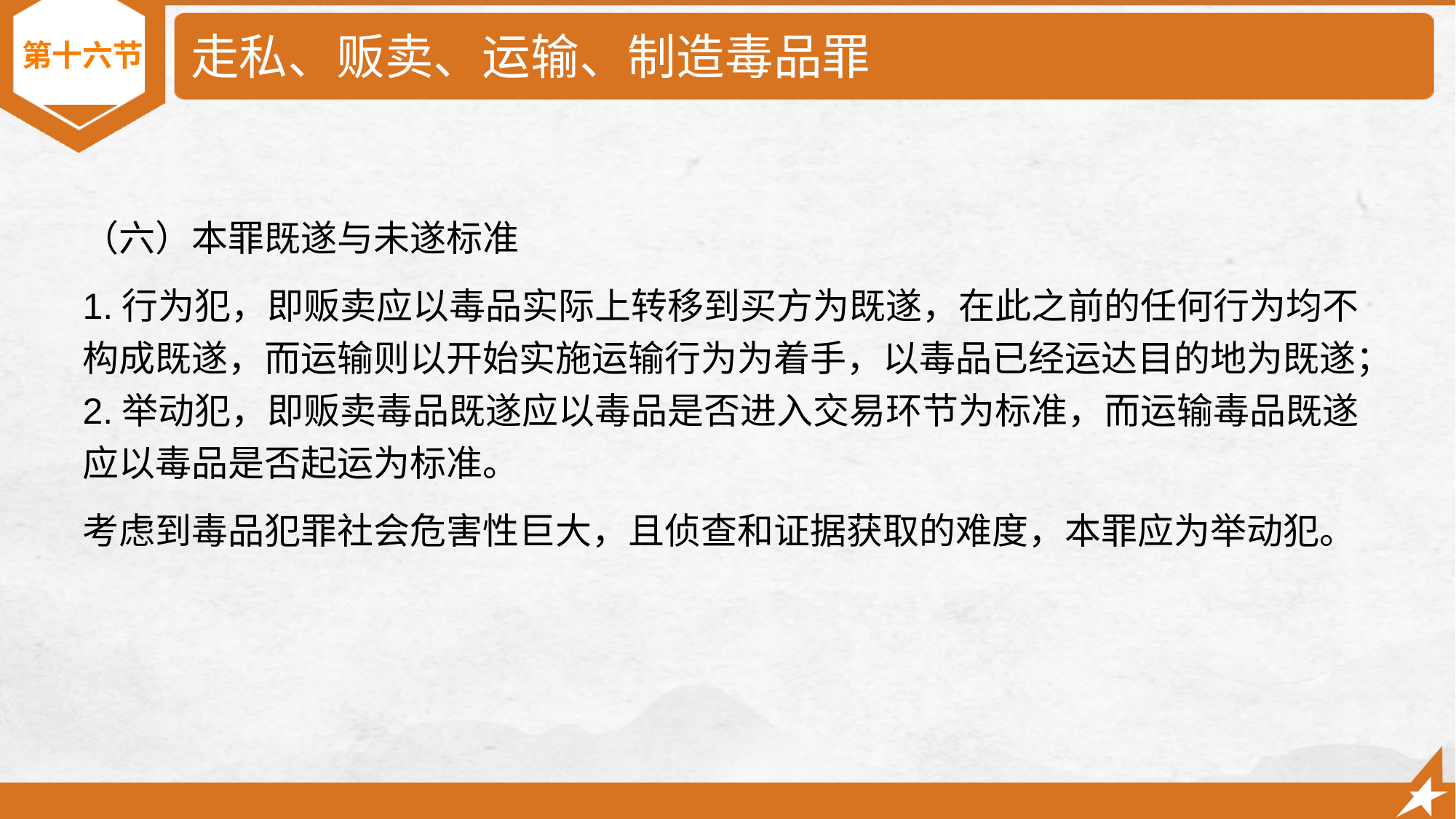

# 走私、贩卖、运输、制造毒品罪
第十六节

（六）本罪既遂与未遂标准
1.行为犯，即贩卖应以毒品实际上转移到买方为既遂，在此之前的任何行为均不构成既遂，而运输则以开始实施运输行为为着手，以毒品已经运达目的地为既遂；2.举动犯，即贩卖毒品既遂应以毒品是否进入交易环节为标准，而运输毒品既遂应以毒品是否起运为标准。
考虑到毒品犯罪社会危害性巨大，且侦查和证据获取的难度，本罪应为举动犯。